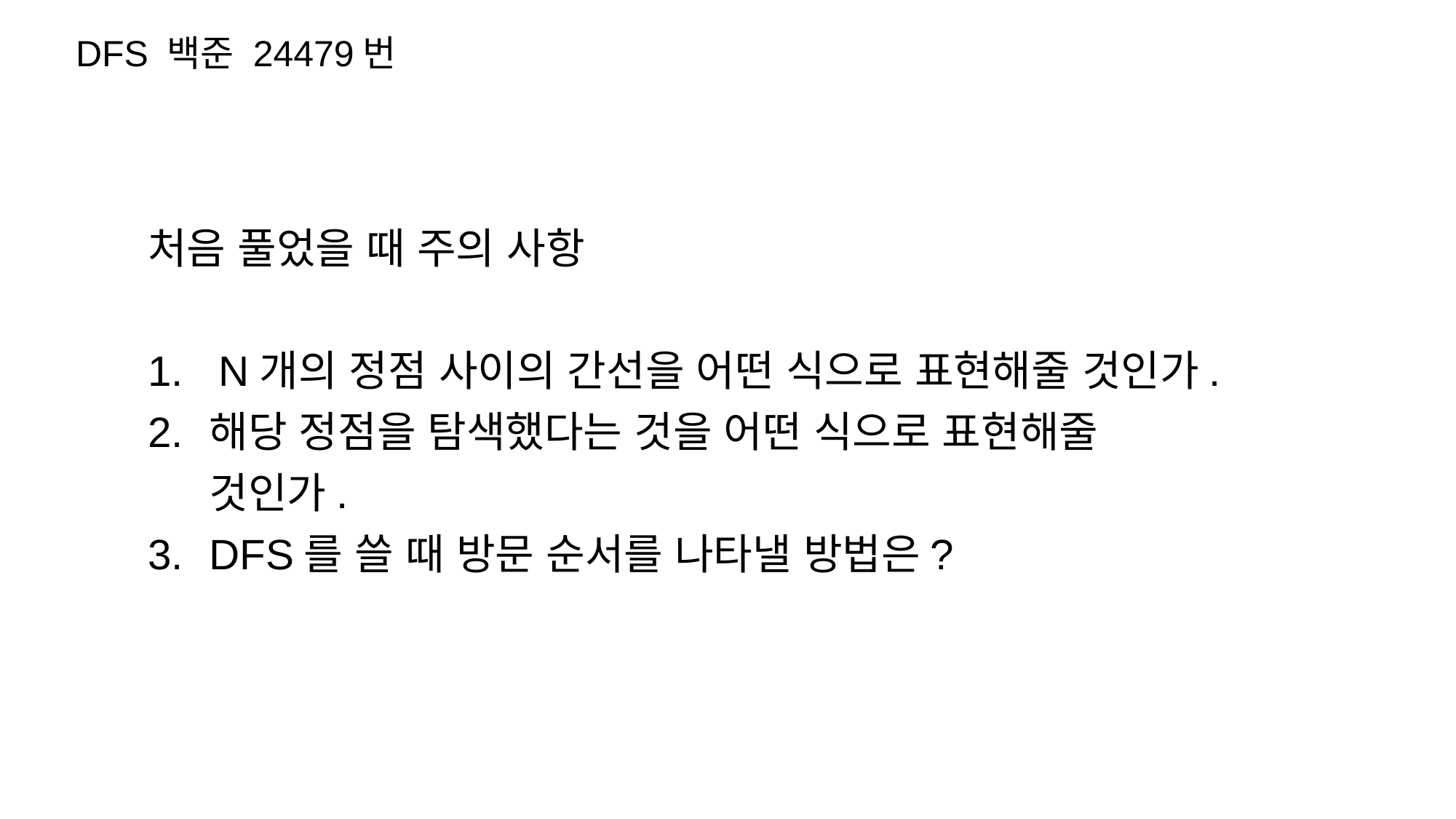

DFS 백준 24479번
처음 풀었을 때 주의 사항

1.   N개의 정점 사이의 간선을 어떤 식으로 표현해줄 것인가.
해당 정점을 탐색했다는 것을 어떤 식으로 표현해줄 것인가.
DFS를 쓸 때 방문 순서를 나타낼 방법은?